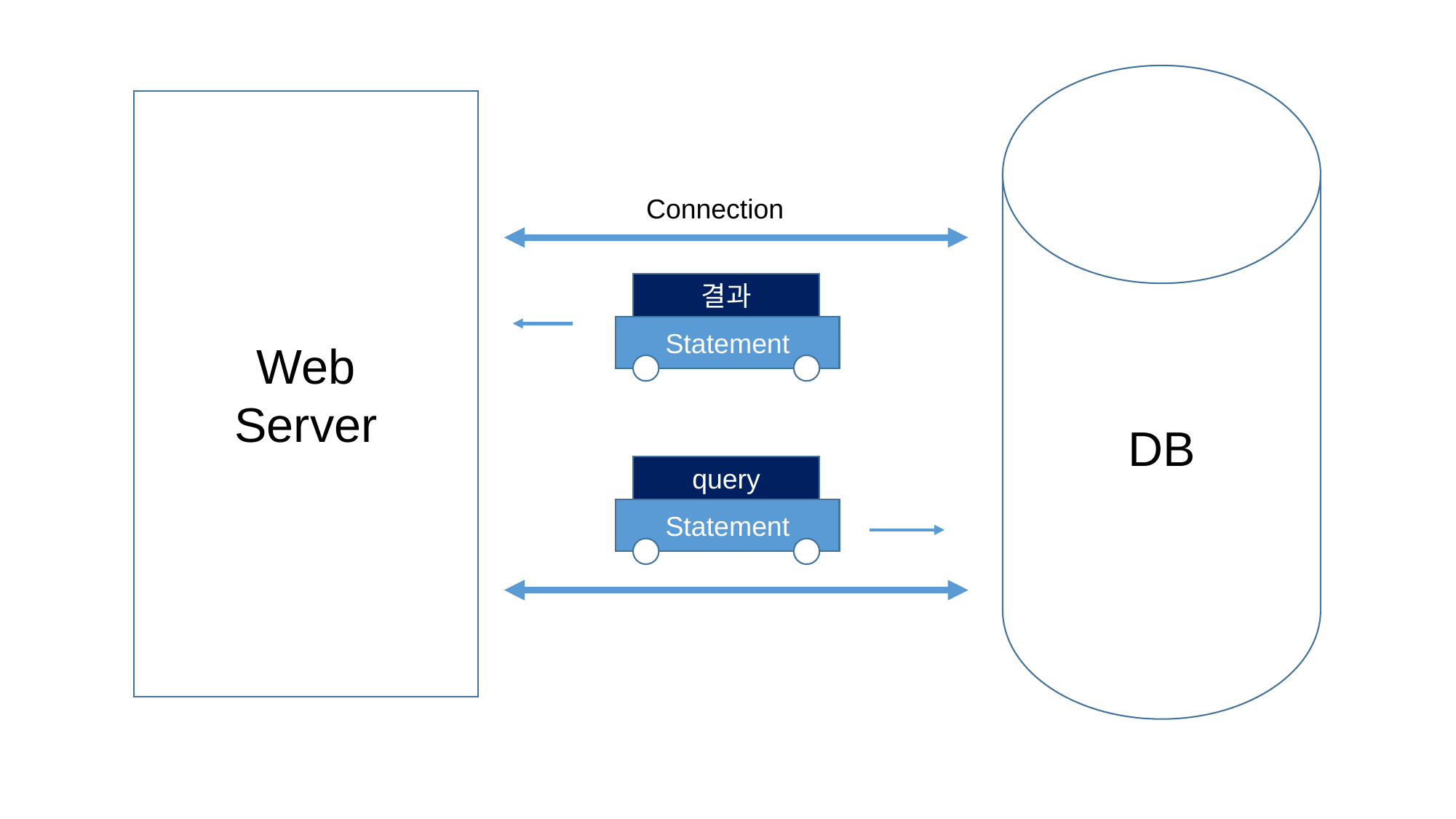

DB
Web
Server
Connection
결과
Statement

query
Statement